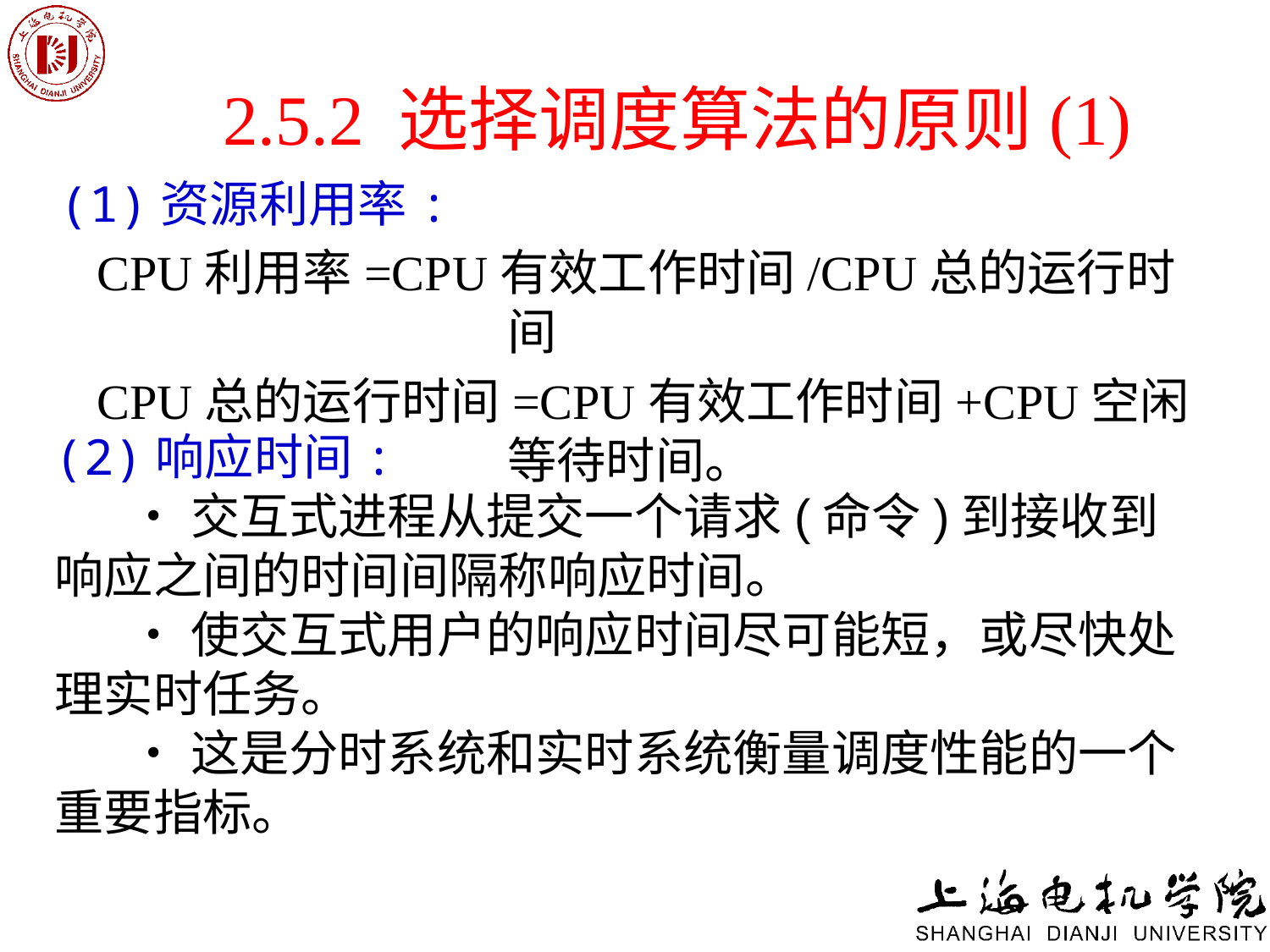

# 2.5.2 选择调度算法的原则(1)
(1)资源利用率:
   CPU利用率=CPU有效工作时间/CPU总的运行时间
   CPU总的运行时间=CPU有效工作时间+CPU空闲等待时间。
(2)响应时间:
•交互式进程从提交一个请求(命令)到接收到响应之间的时间间隔称响应时间。
•使交互式用户的响应时间尽可能短，或尽快处理实时任务。
•这是分时系统和实时系统衡量调度性能的一个重要指标。